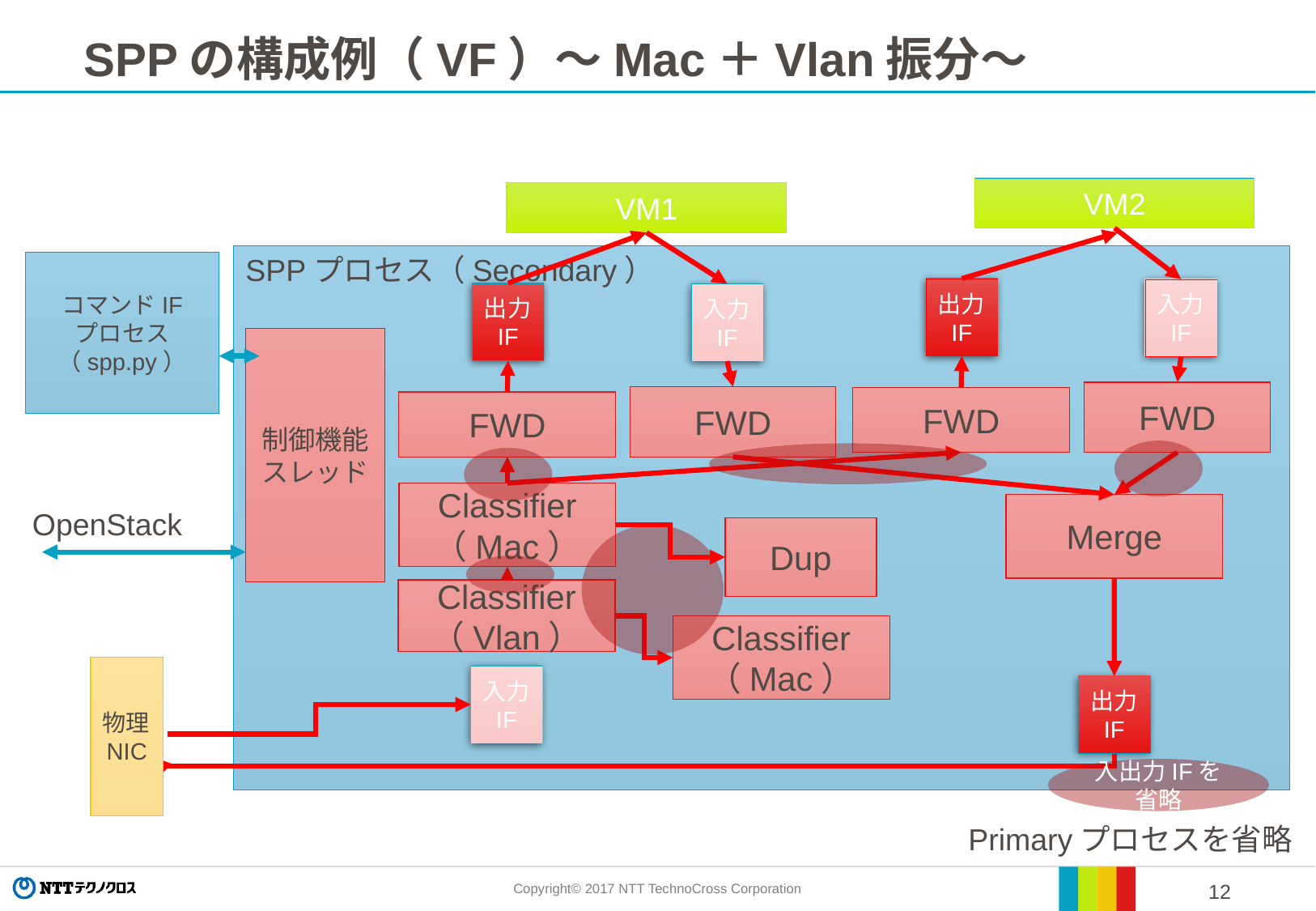

# SPPの構成例（VF）～Mac＋Vlan振分～

VM2
VM1
SPPプロセス（Secondary）
コマンドIF
プロセス
（spp.py）
出力IF
入力IF
出力IF
入力IF
制御機能スレッド
FWD
FWD
FWD
FWD

Classifier
（Mac）
Merge
OpenStack
Dup

Classifier
（Vlan）
Classifier
（Mac）
物理NIC
入力IF
出力IF
入出力IFを省略
Primaryプロセスを省略